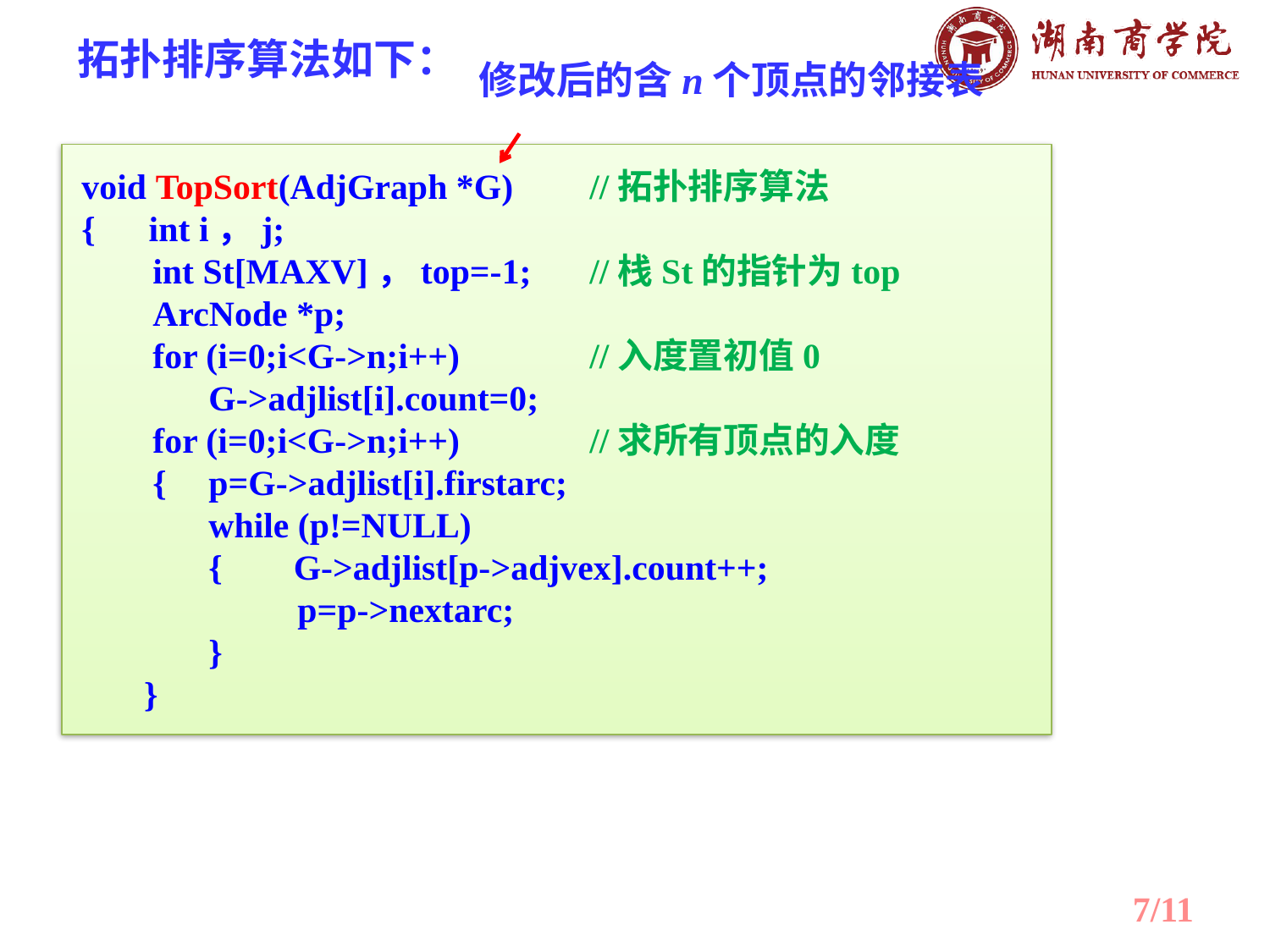

拓扑排序算法如下：
修改后的含n个顶点的邻接表
void TopSort(AdjGraph *G)	//拓扑排序算法
{      int i，j;
        int St[MAXV]，top=-1;	//栈St的指针为top
        ArcNode *p;
        for (i=0;i<G->n;i++)		//入度置初值0
	G->adjlist[i].count=0;
        for (i=0;i<G->n;i++)		//求所有顶点的入度
        {	p=G->adjlist[i].firstarc;
	while (p!=NULL)
	{        G->adjlist[p->adjvex].count++;
	          p=p->nextarc;
	}
       }
7/11